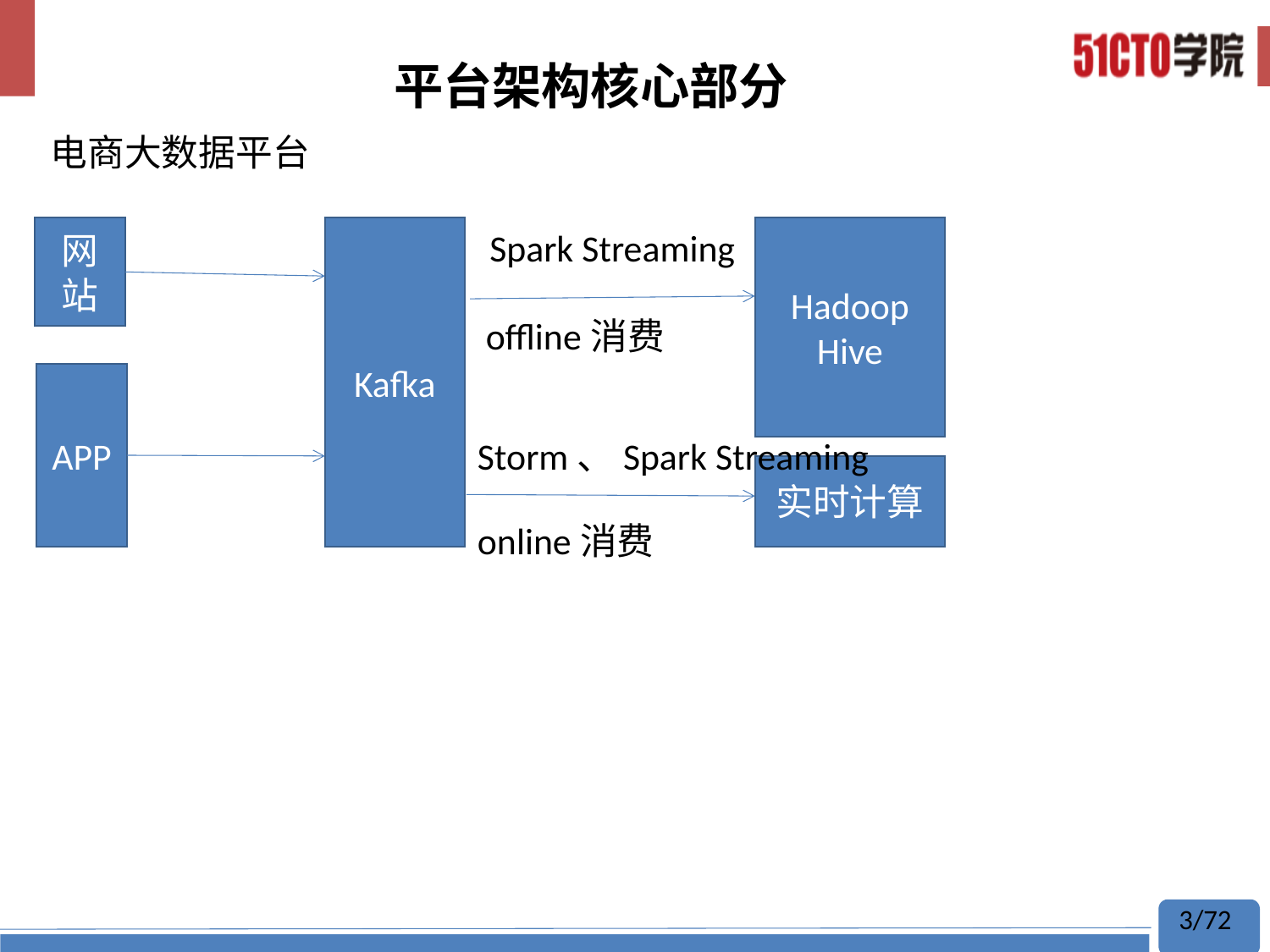

# 平台架构核心部分
电商大数据平台
网站
Kafka
Hadoop
Hive
Spark Streaming
offline消费
APP
Storm、Spark Streaming
实时计算
online消费